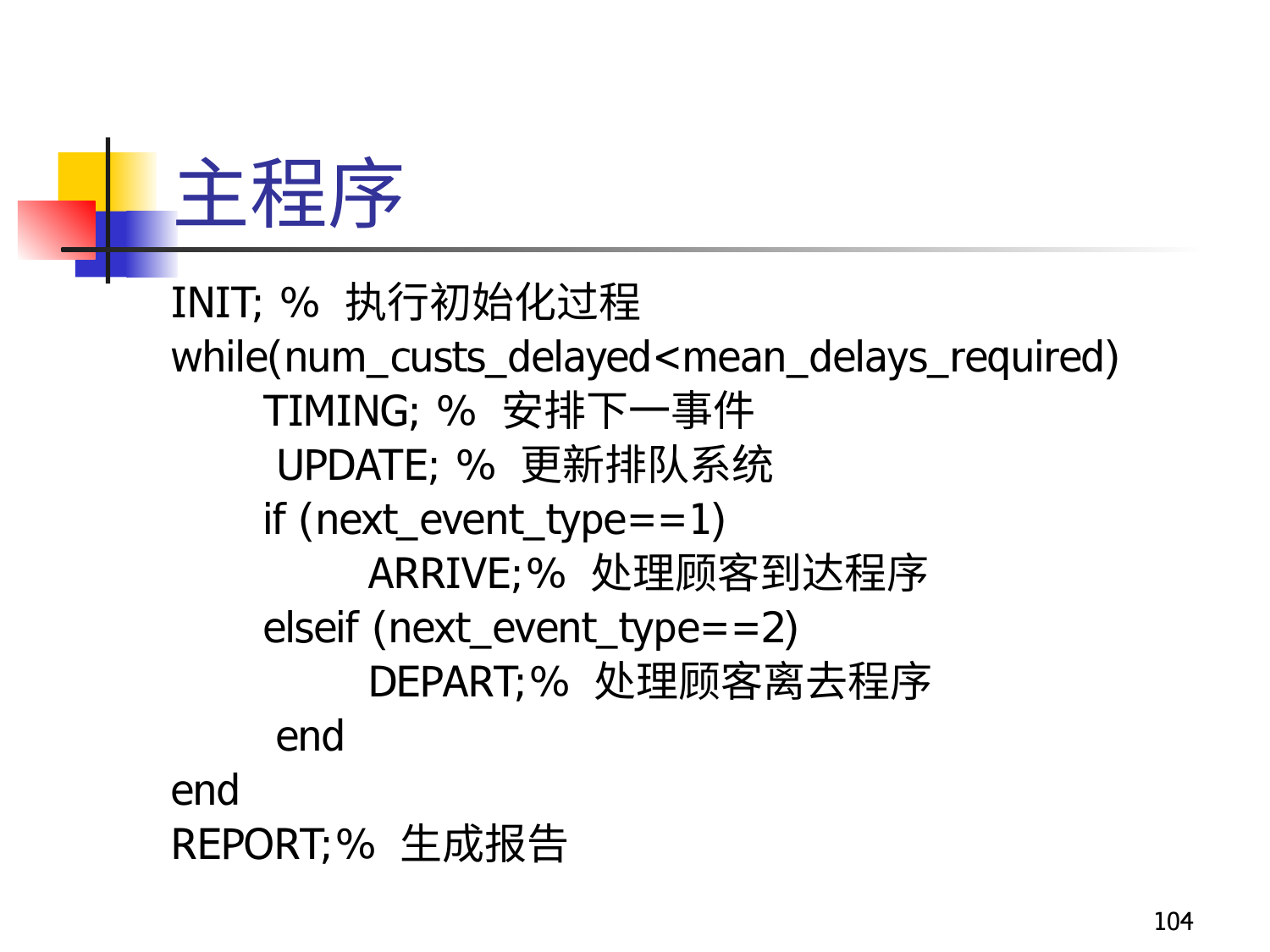

# 主程序
INIT; % 执行初始化过程
while(num_custs_delayed<mean_delays_required)
       TIMING; % 安排下一事件
        UPDATE; % 更新排队系统
       if (next_event_type==1)
               ARRIVE;% 处理顾客到达程序
       elseif (next_event_type==2)
               DEPART;% 处理顾客离去程序
        end
end
REPORT;% 生成报告
104